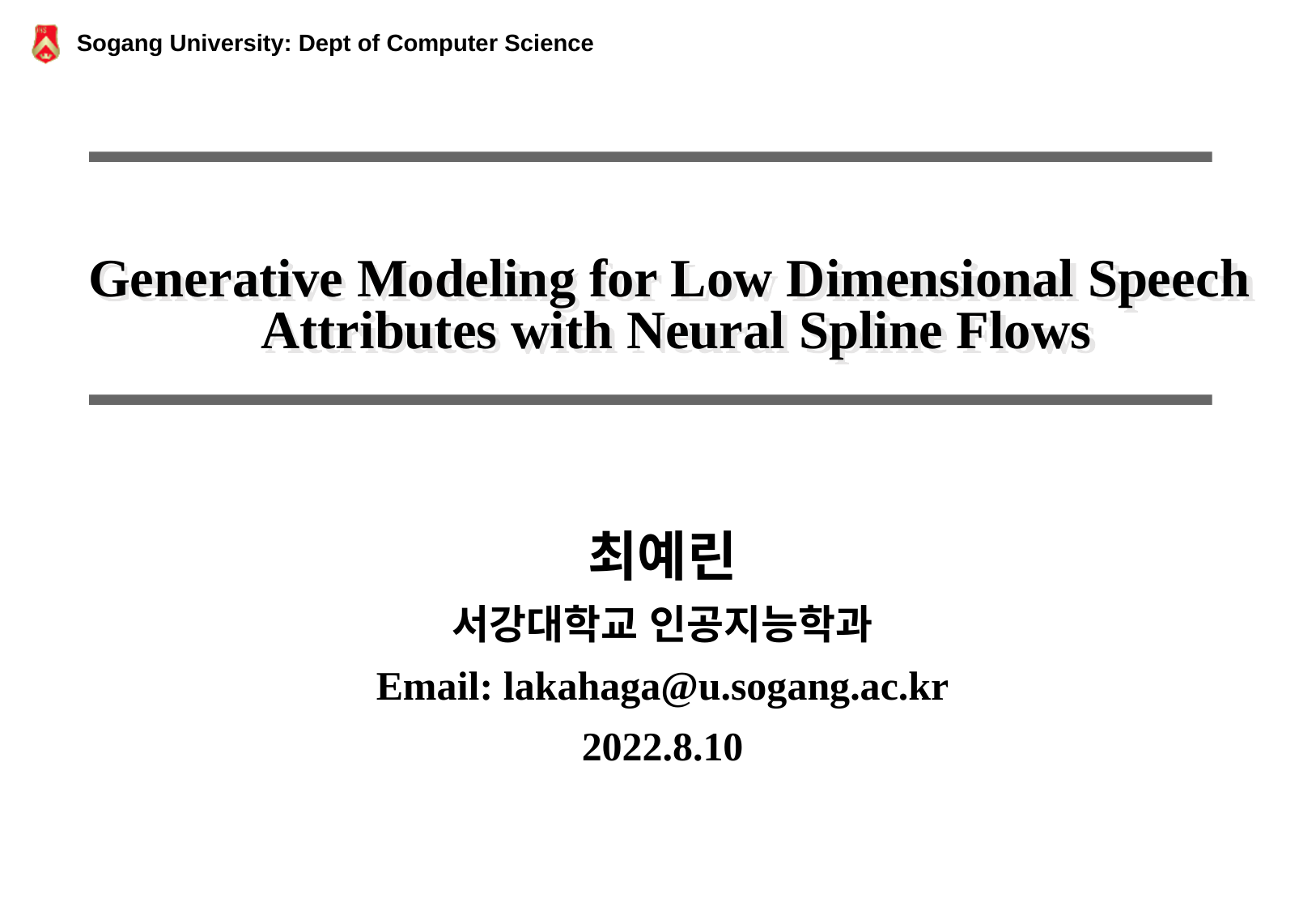

# Generative Modeling for Low Dimensional Speech  Attributes with Neural Spline Flows
최예린
서강대학교 인공지능학과
Email: lakahaga@u.sogang.ac.kr
2022.8.10